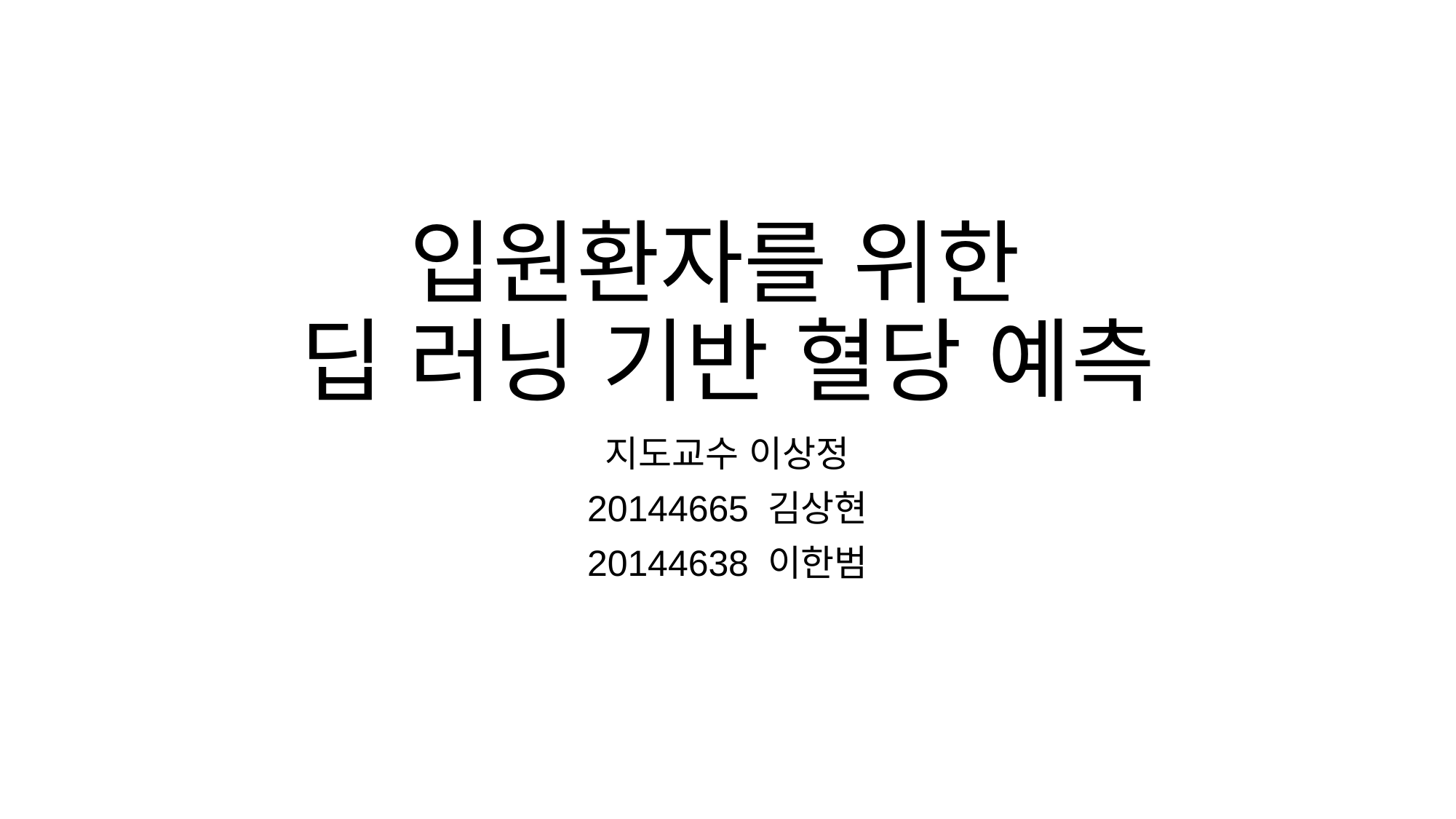

# 입원환자를 위한 딥 러닝 기반 혈당 예측
지도교수 이상정
20144665 김상현
20144638 이한범